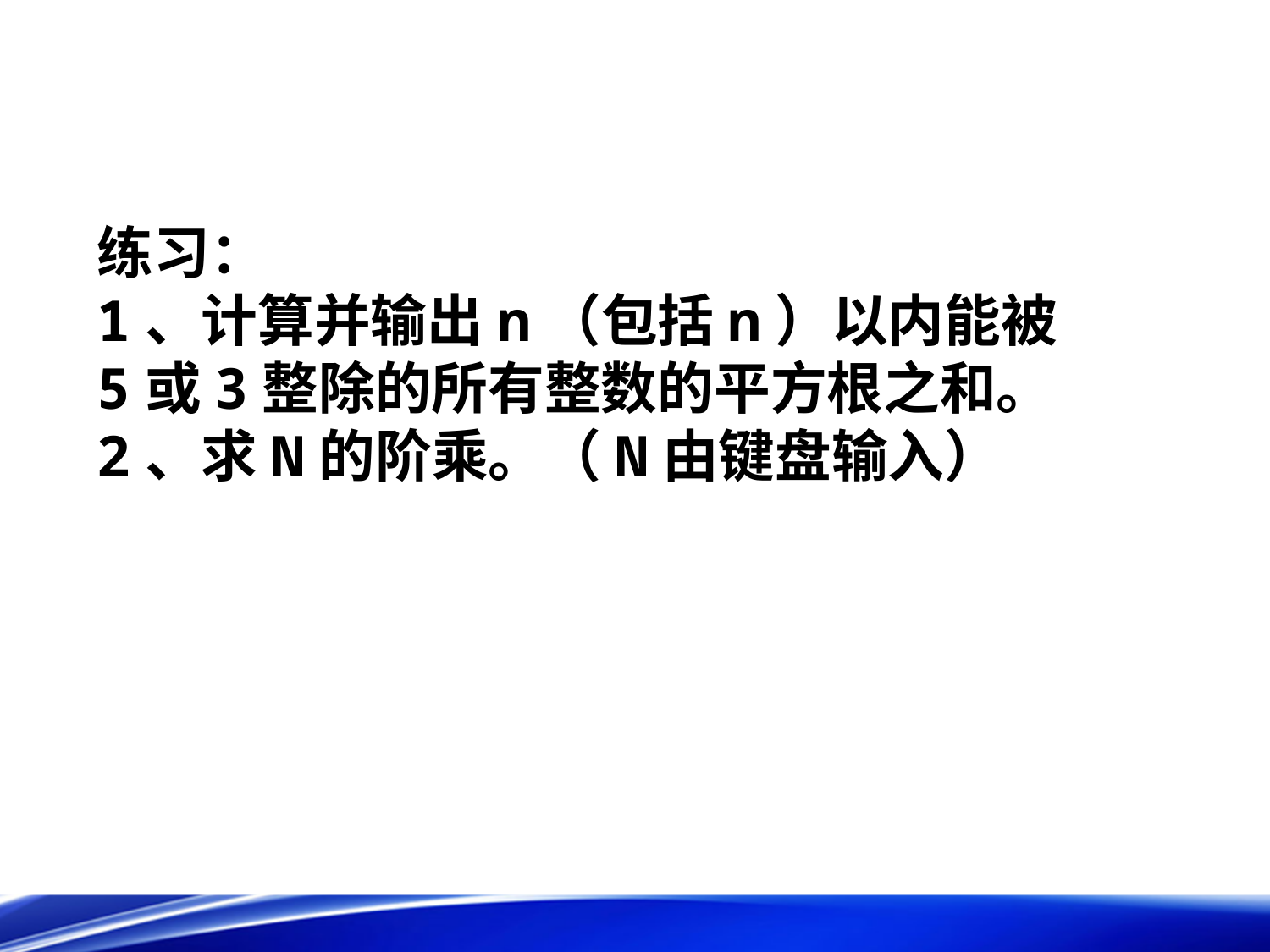

练习：
1、计算并输出n（包括n）以内能被5或3整除的所有整数的平方根之和。
2、求N的阶乘。（N由键盘输入）